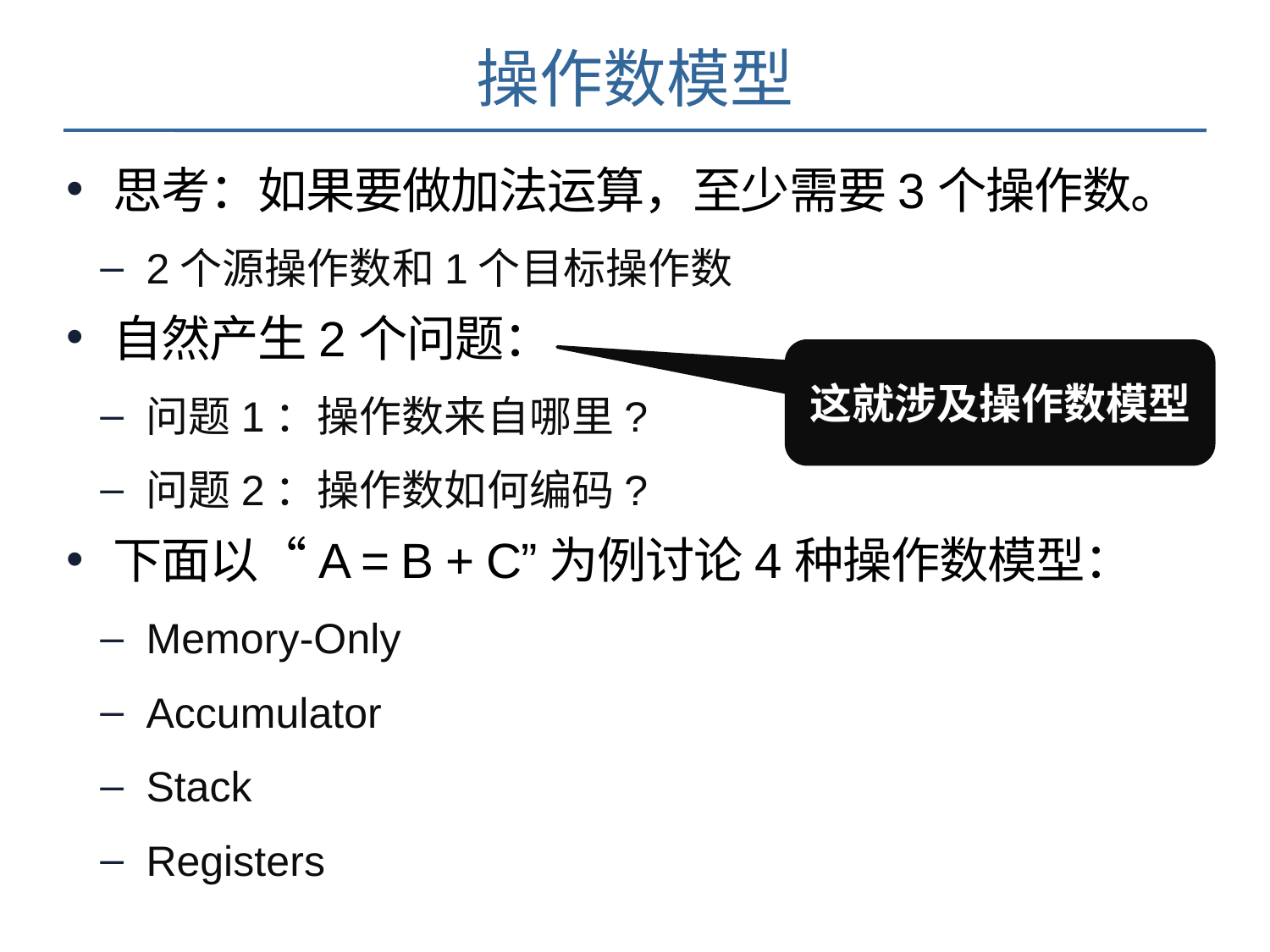

# 操作数模型
思考：如果要做加法运算，至少需要3个操作数。
2个源操作数和1个目标操作数
自然产生2个问题：
问题1：操作数来自哪里?
问题2：操作数如何编码?
下面以“A = B + C”为例讨论4种操作数模型：
Memory-Only
Accumulator
Stack
Registers
这就涉及操作数模型